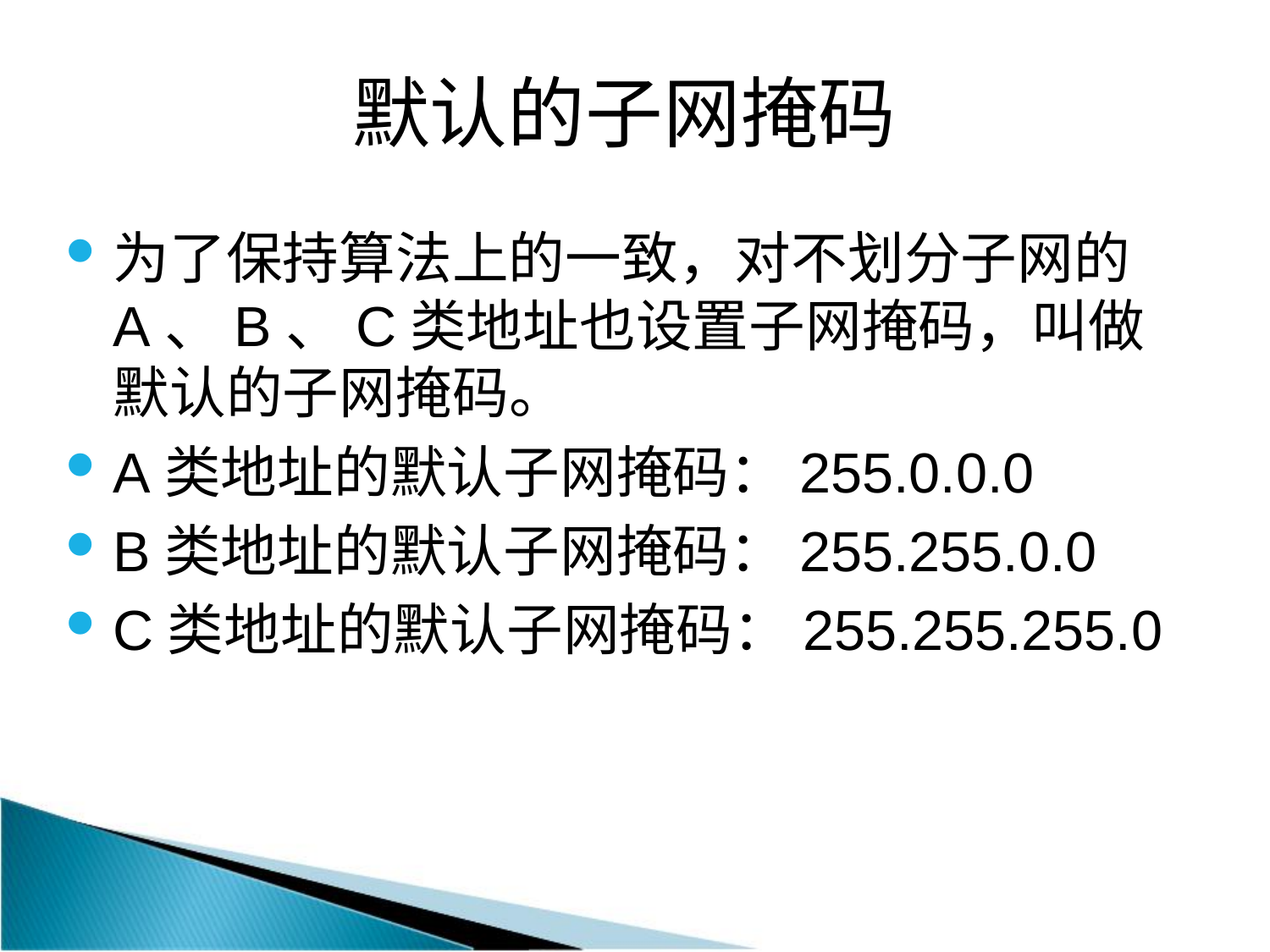

# 默认的子网掩码
为了保持算法上的一致，对不划分子网的A、B、C类地址也设置子网掩码，叫做默认的子网掩码。
A类地址的默认子网掩码：255.0.0.0
B类地址的默认子网掩码：255.255.0.0
C类地址的默认子网掩码：255.255.255.0